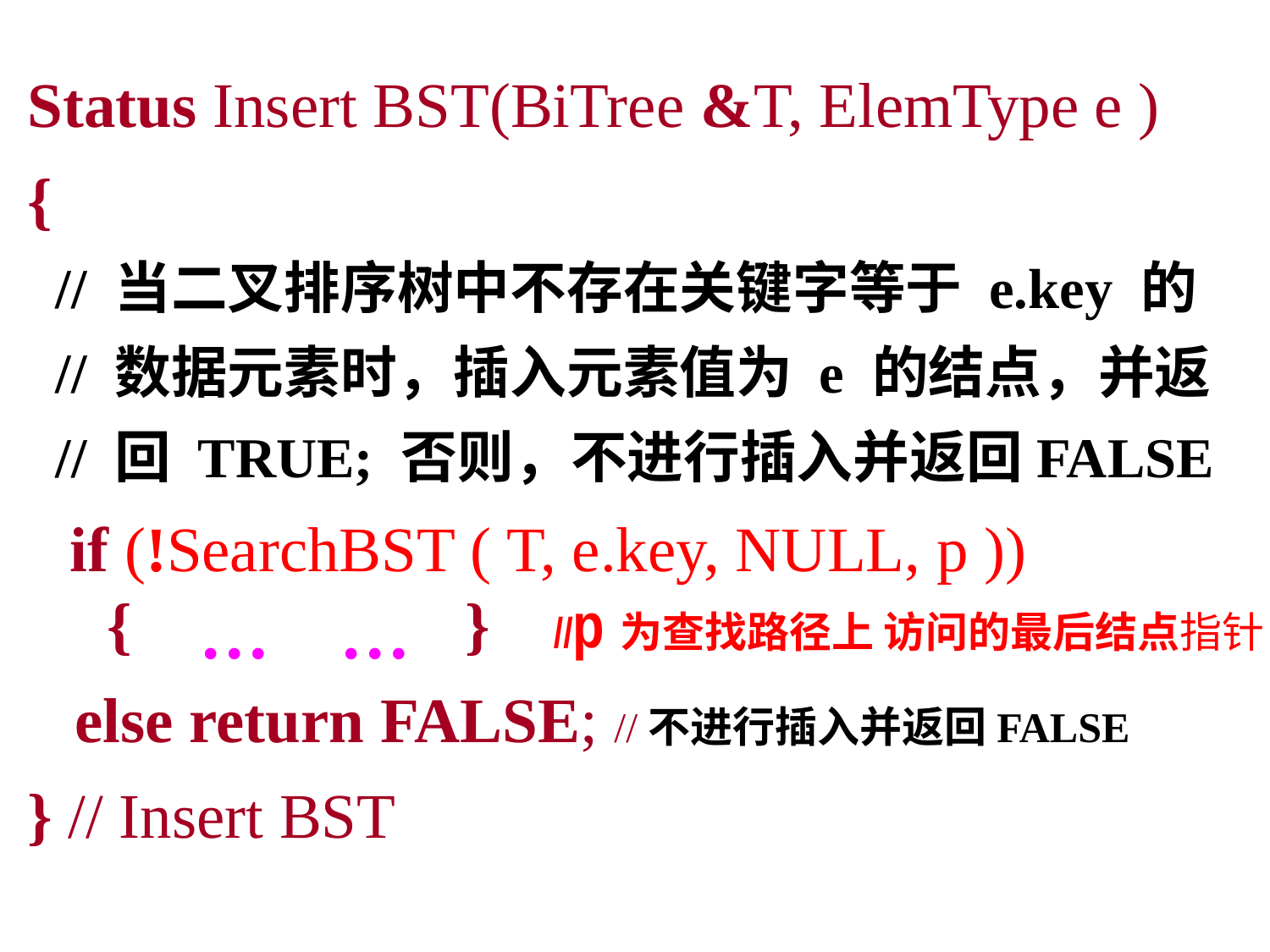

Status Insert BST(BiTree &T, ElemType e )
{
  // 当二叉排序树中不存在关键字等于 e.key 的
  // 数据元素时，插入元素值为 e 的结点，并返
  // 回 TRUE; 否则，不进行插入并返回FALSE
   if (!SearchBST ( T, e.key, NULL, p ))
     {                     }    //p为查找路径上 访问的最后结点指针
   else return FALSE; //不进行插入并返回FALSE
} // Insert BST
 …    …